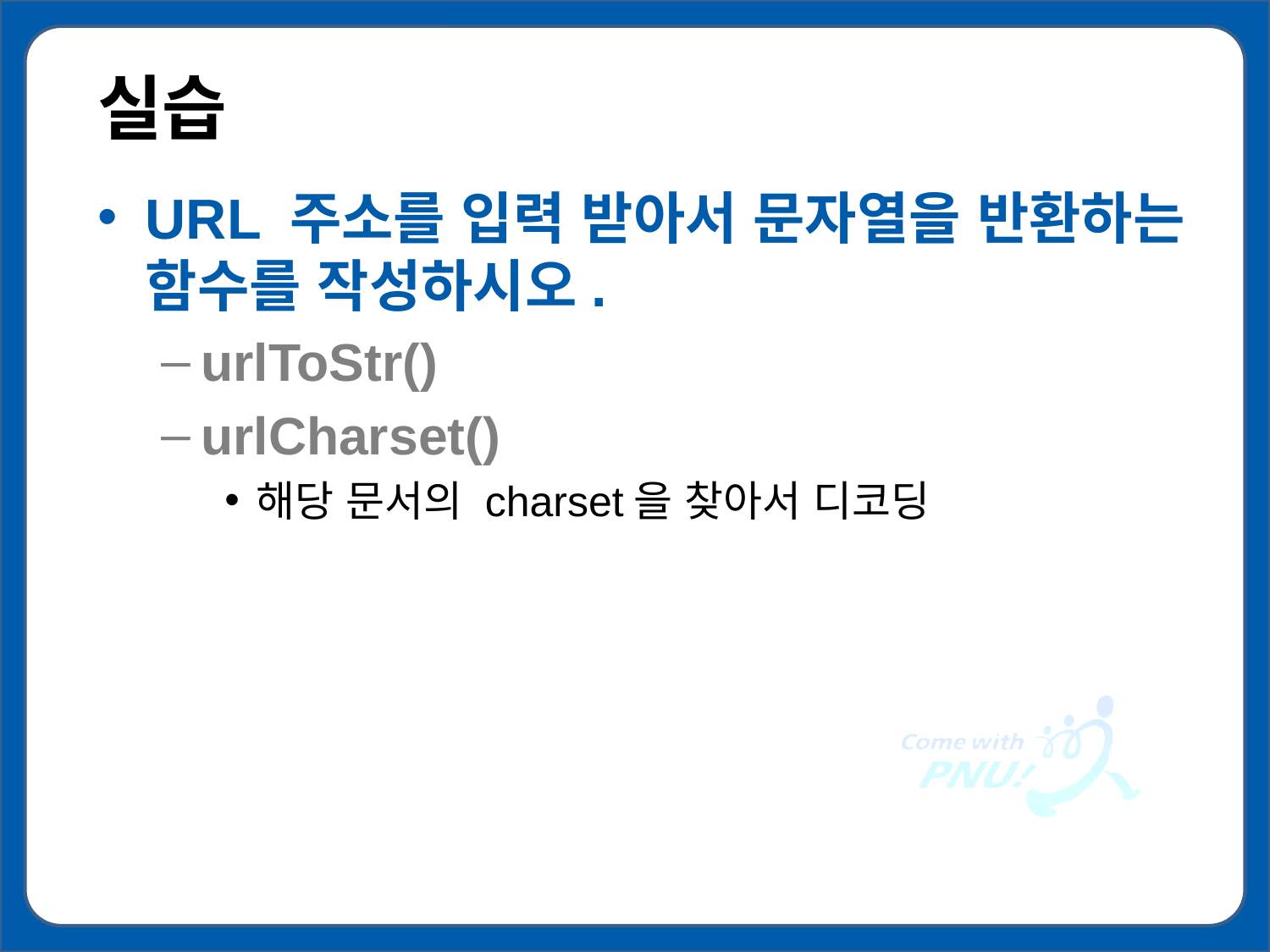

# 실습
URL 주소를 입력 받아서 문자열을 반환하는 함수를 작성하시오.
urlToStr()
urlCharset()
해당 문서의 charset을 찾아서 디코딩